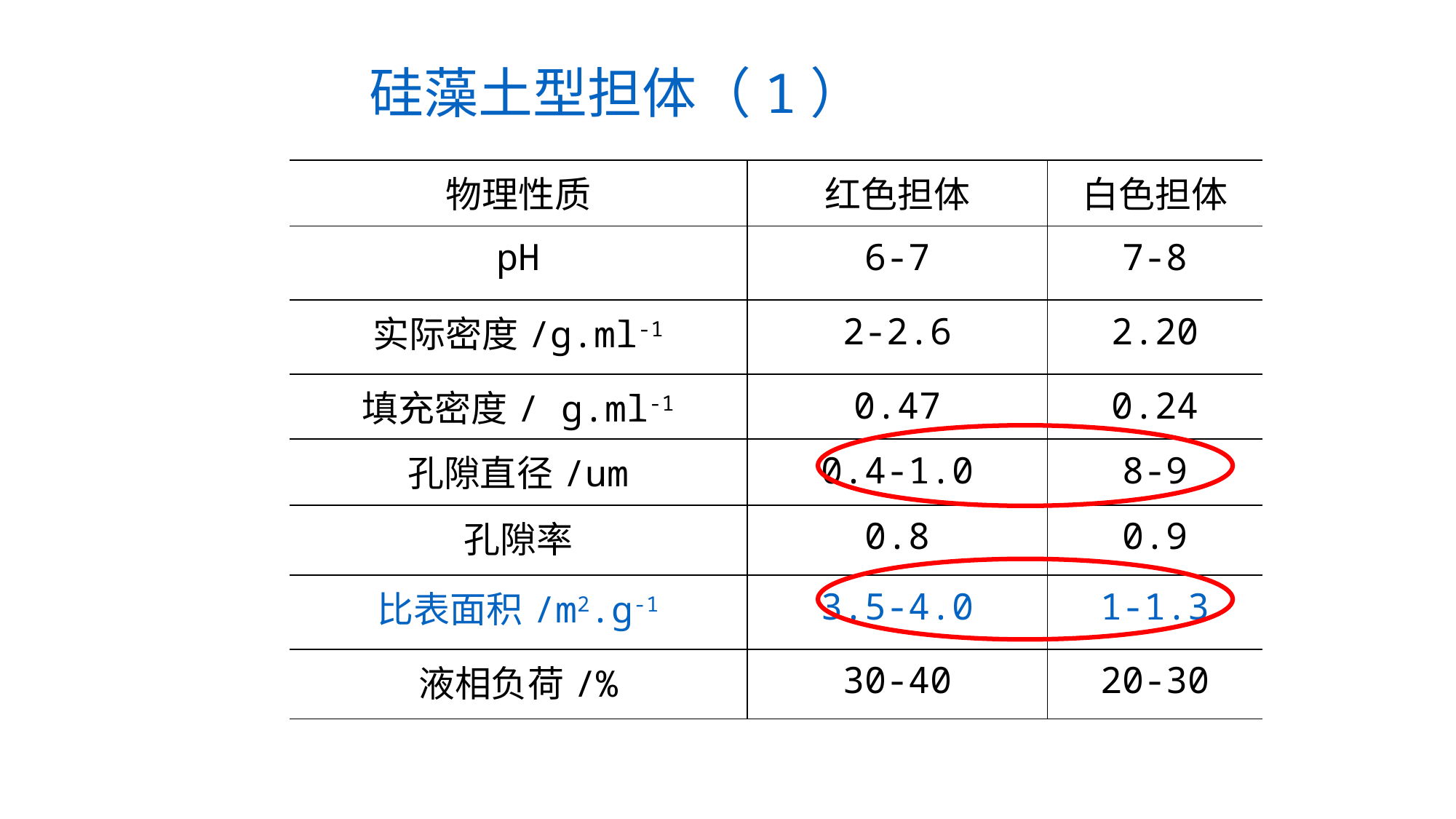

硅藻土型担体（1）
| 物理性质 | 红色担体 | 白色担体 |
| --- | --- | --- |
| pH | 6-7 | 7-8 |
| 实际密度/g.ml-1 | 2-2.6 | 2.20 |
| 填充密度/ g.ml-1 | 0.47 | 0.24 |
| 孔隙直径/um | 0.4-1.0 | 8-9 |
| 孔隙率 | 0.8 | 0.9 |
| 比表面积/m2.g-1 | 3.5-4.0 | 1-1.3 |
| 液相负荷/% | 30-40 | 20-30 |